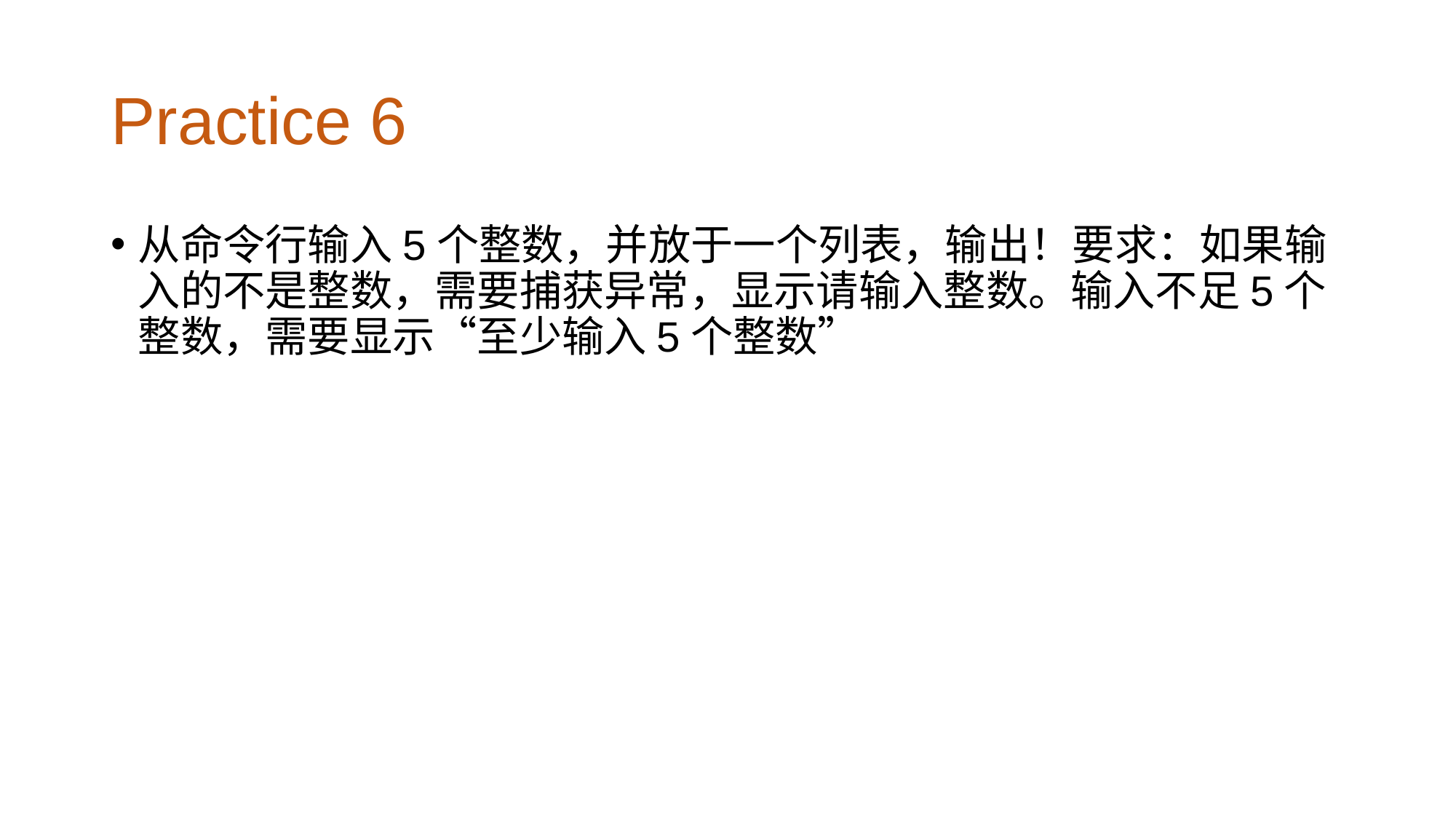

# Practice 6
从命令行输入5个整数，并放于一个列表，输出！要求：如果输入的不是整数，需要捕获异常，显示请输入整数。输入不足5个整数，需要显示“至少输入5个整数”